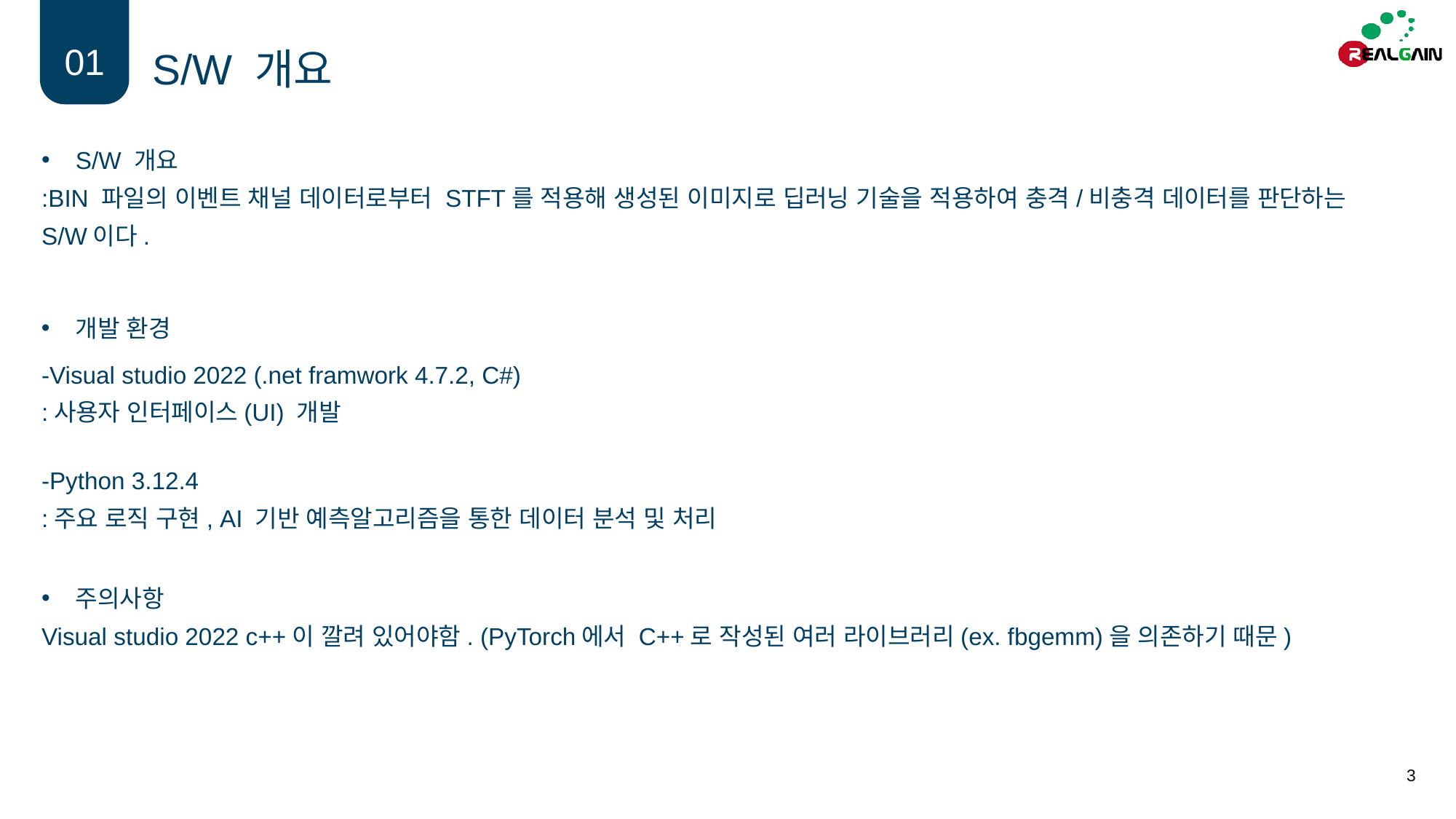

01
S/W 개요
S/W 개요
:BIN 파일의 이벤트 채널 데이터로부터 STFT를 적용해 생성된 이미지로 딥러닝 기술을 적용하여 충격/비충격 데이터를 판단하는 S/W이다.

개발 환경
-Visual studio 2022 (.net framwork 4.7.2, C#)
:사용자 인터페이스(UI) 개발
-Python 3.12.4
:주요 로직 구현, AI 기반 예측알고리즘을 통한 데이터 분석 및 처리
주의사항
Visual studio 2022 c++이 깔려 있어야함. (PyTorch에서 C++로 작성된 여러 라이브러리(ex. fbgemm)을 의존하기 때문)